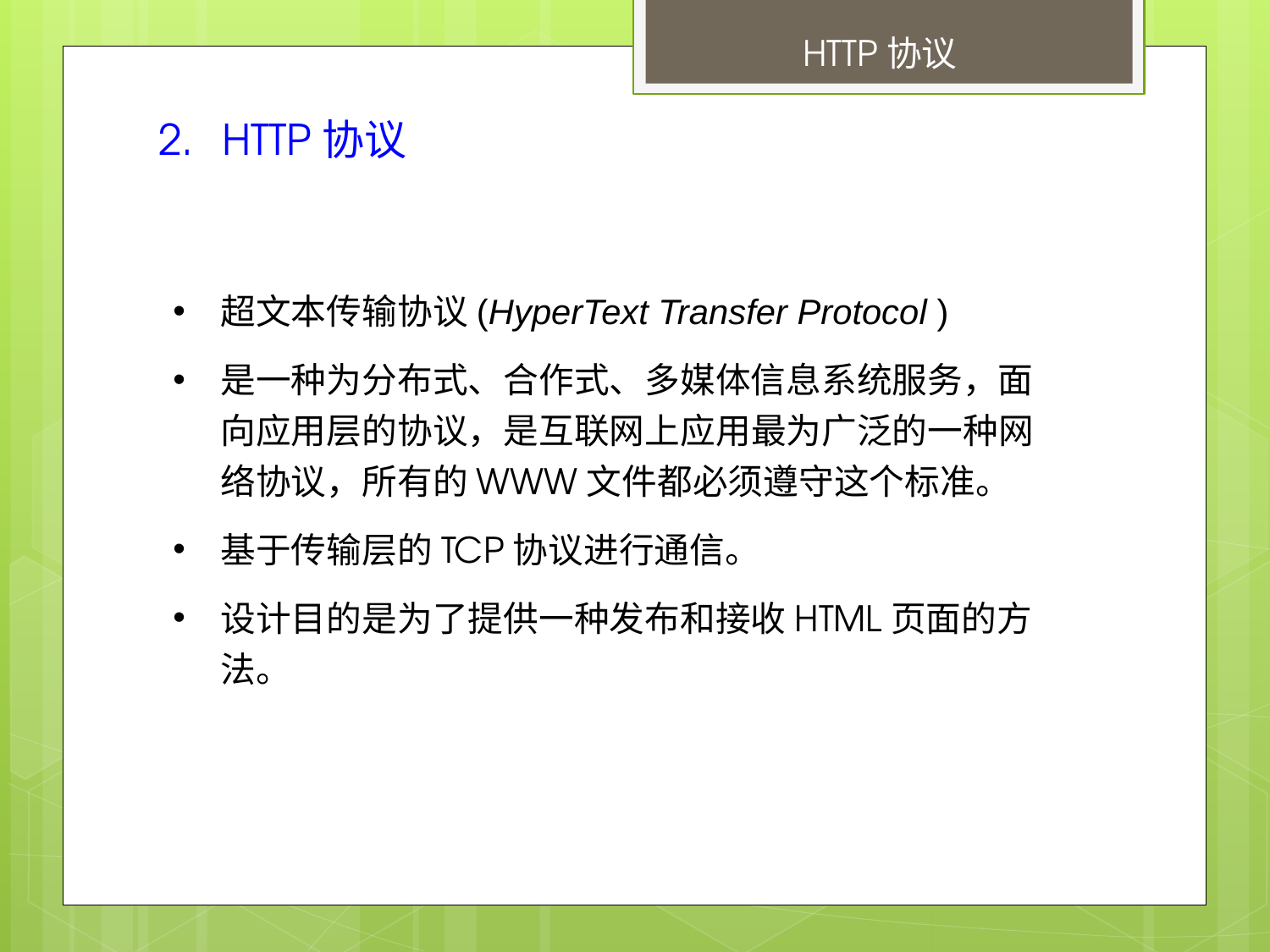

HTTP协议
HTTP协议
超文本传输协议(HyperText Transfer Protocol )
是一种为分布式、合作式、多媒体信息系统服务，面向应用层的协议，是互联网上应用最为广泛的一种网络协议，所有的WWW文件都必须遵守这个标准。
基于传输层的TCP协议进行通信。
设计目的是为了提供一种发布和接收HTML页面的方法。